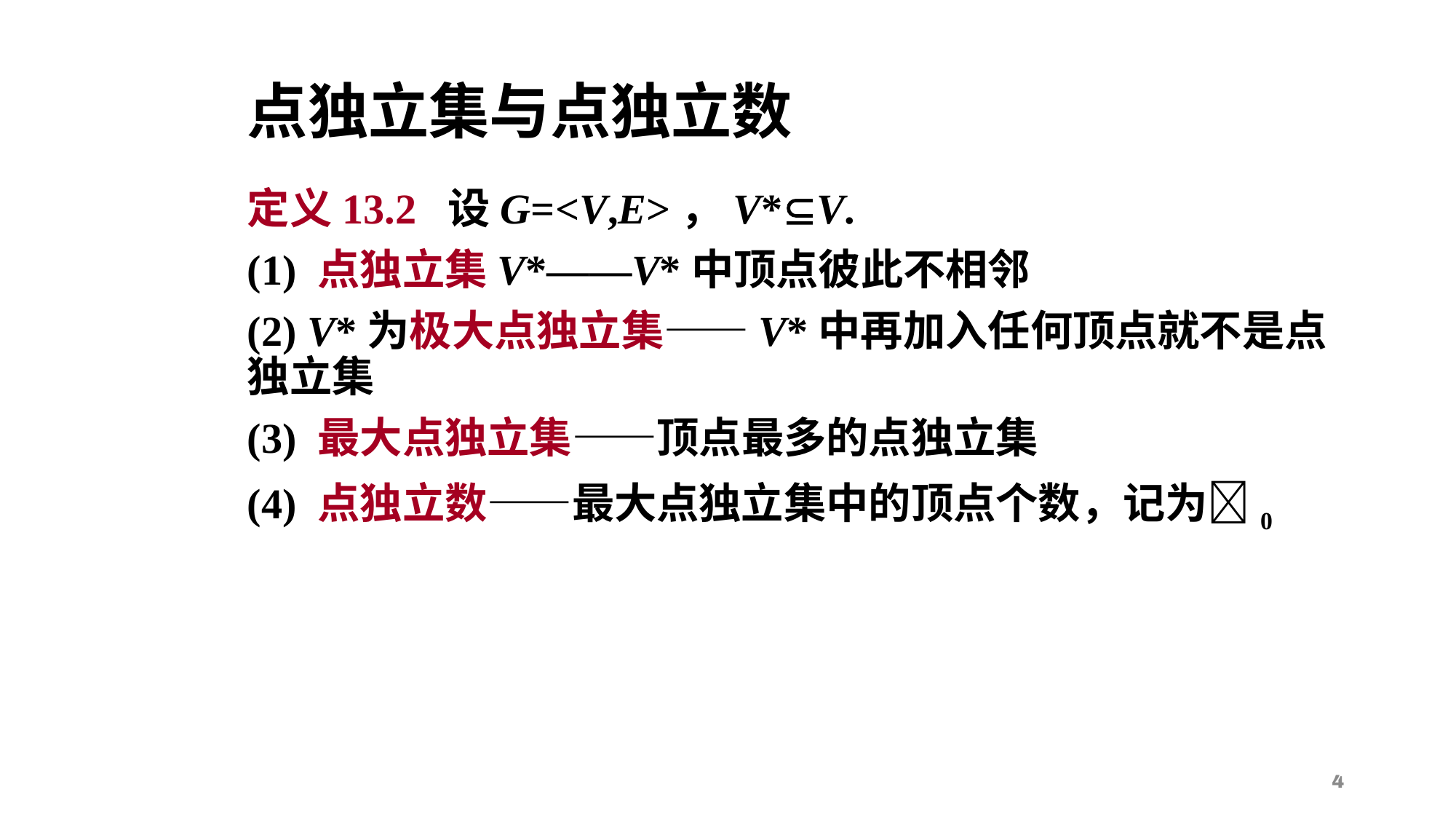

# 点独立集与点独立数
定义13.2  设G=<V,E>，V*⊆V.
(1) 点独立集V*——V*中顶点彼此不相邻
(2) V*为极大点独立集——V*中再加入任何顶点就不是点独立集
(3) 最大点独立集——顶点最多的点独立集
(4) 点独立数——最大点独立集中的顶点个数，记为β0
4